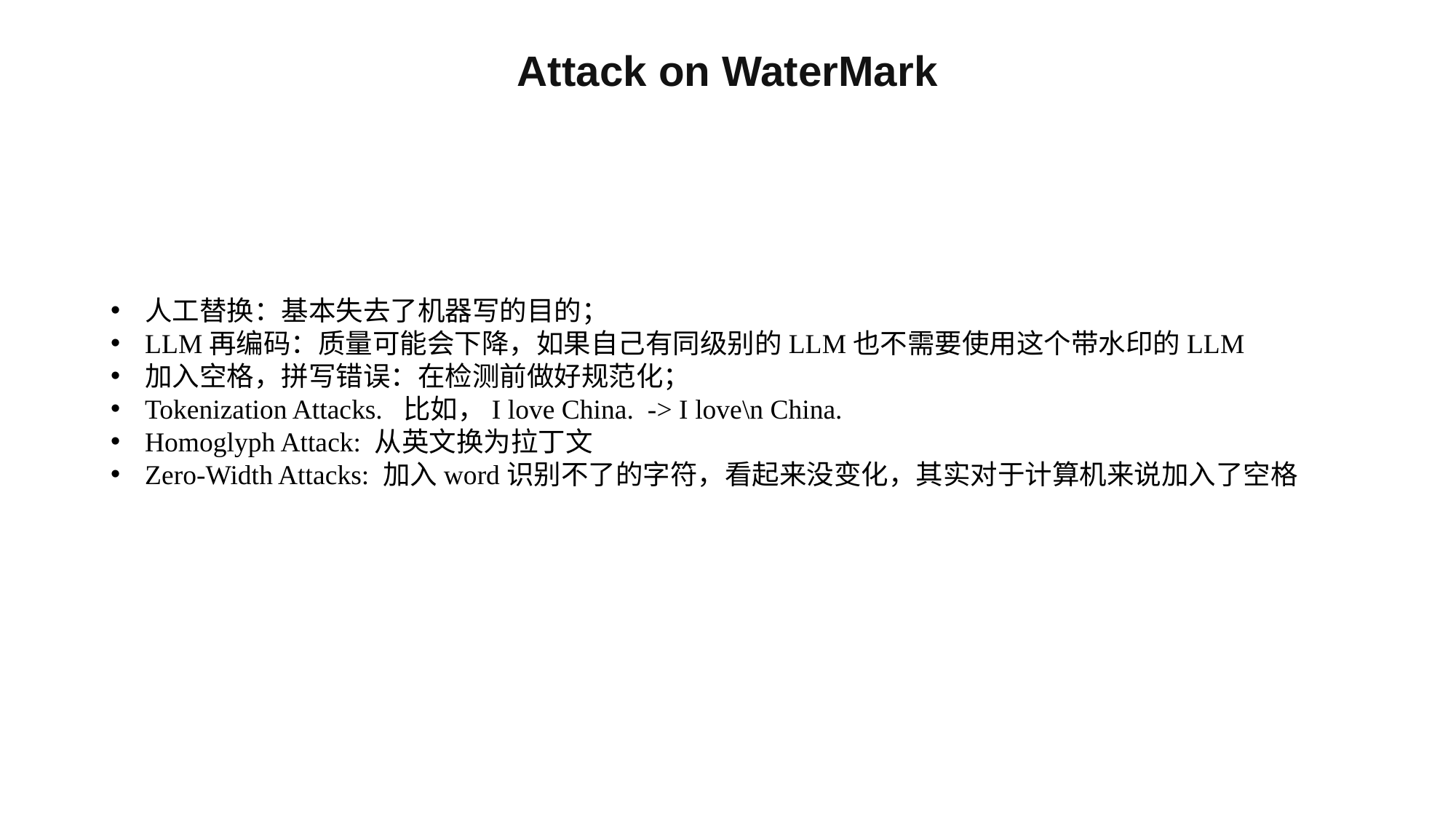

Attack on WaterMark

人工替换：基本失去了机器写的目的；
LLM再编码：质量可能会下降，如果自己有同级别的LLM也不需要使用这个带水印的LLM
加入空格，拼写错误：在检测前做好规范化；
Tokenization Attacks.  比如，I love China.  -> I love\n China.
Homoglyph Attack: 从英文换为拉丁文
Zero-Width Attacks: 加入word识别不了的字符，看起来没变化，其实对于计算机来说加入了空格